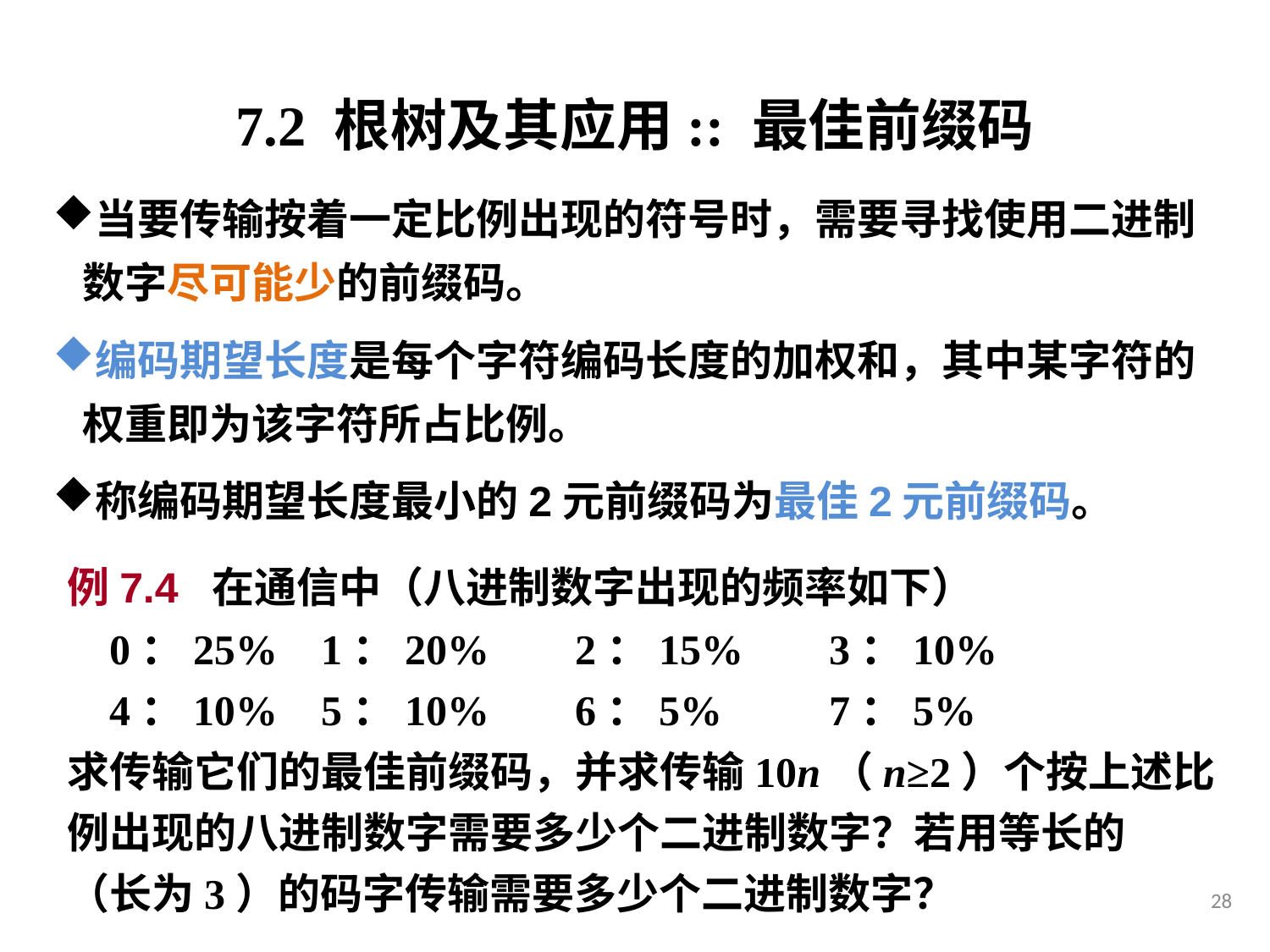

7.2 根树及其应用:: 最佳前缀码
当要传输按着一定比例出现的符号时，需要寻找使用二进制数字尽可能少的前缀码。
编码期望长度是每个字符编码长度的加权和，其中某字符的权重即为该字符所占比例。
称编码期望长度最小的2元前缀码为最佳2元前缀码。
例7.4  在通信中（八进制数字出现的频率如下）
    0：25%	1：20%	2：15%	3：10%
    4：10%	5：10%	6：5%	7：5%
求传输它们的最佳前缀码，并求传输10n（n≥2）个按上述比
例出现的八进制数字需要多少个二进制数字？若用等长的
（长为3）的码字传输需要多少个二进制数字？
28